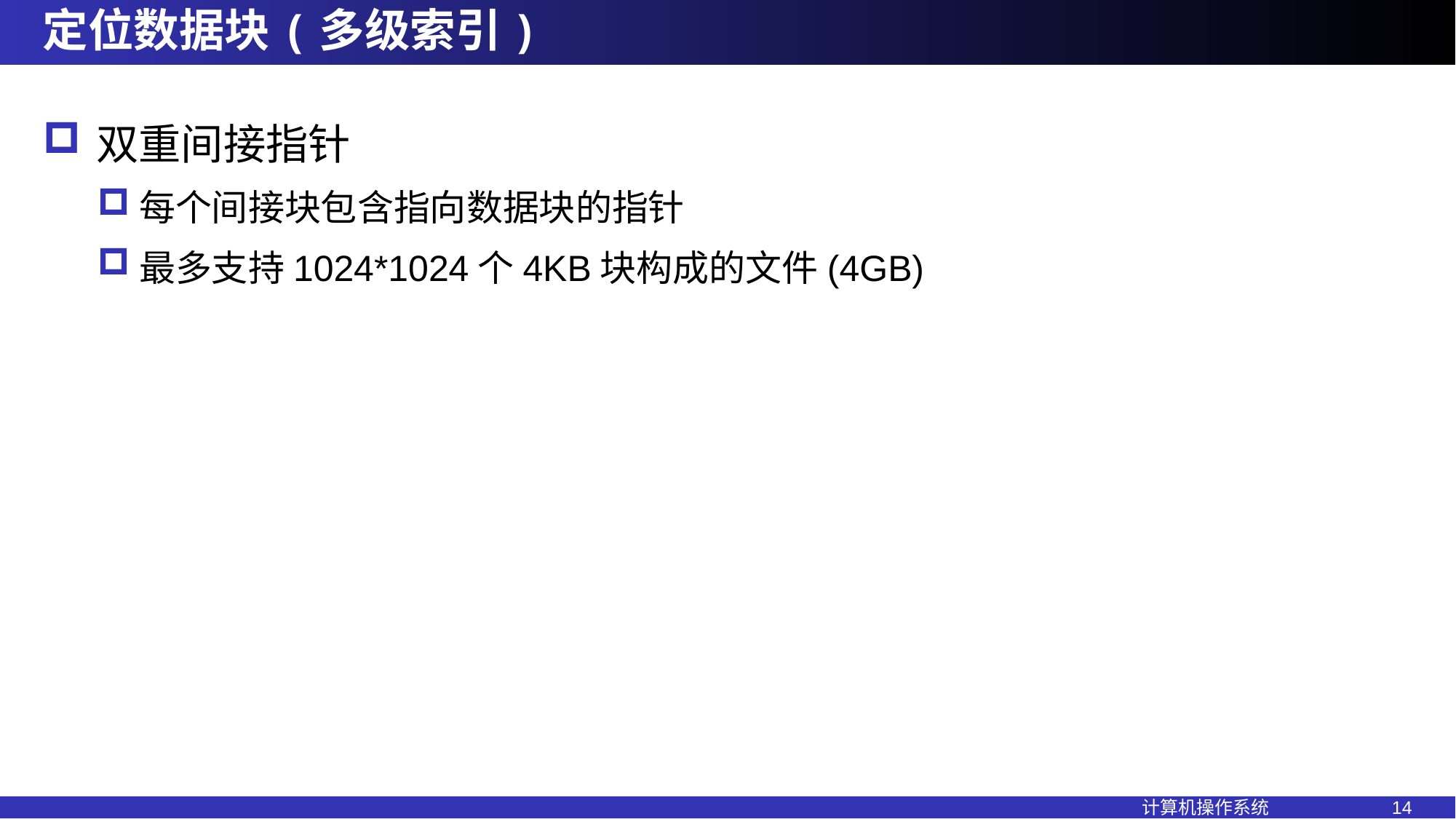

# 定位数据块(多级索引)
双重间接指针
每个间接块包含指向数据块的指针
最多支持1024*1024个4KB块构成的文件(4GB)
计算机操作系统                     14